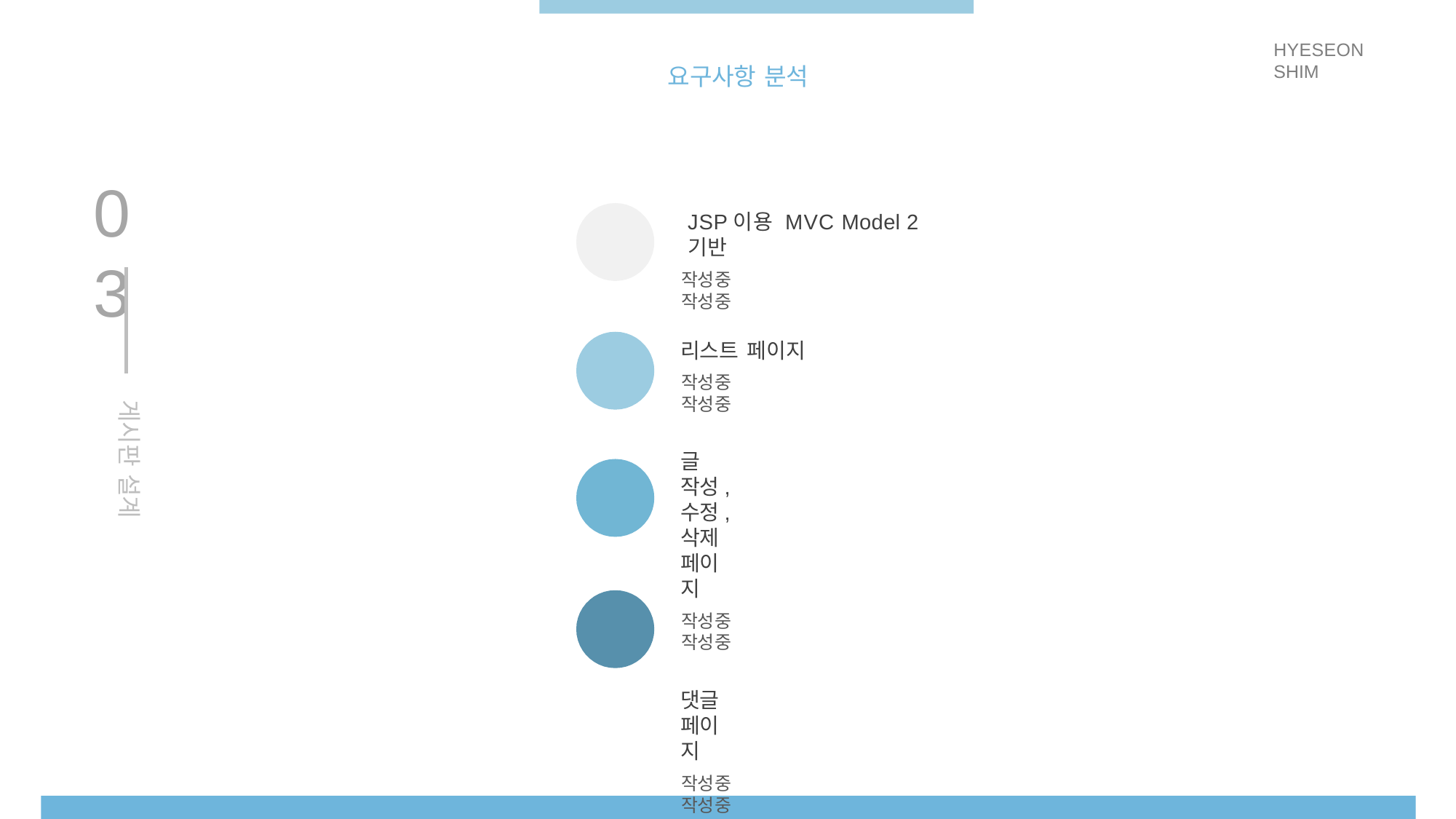

HYESEON SHIM
# 요구사항 분석
03
JSP이용 MVC Model 2 기반
작성중  작성중

리스트 페이지
작성중  작성중

글 작성, 수정, 삭제 페이지
작성중  작성중

댓글 페이지
작성중  작성중

게시판 설계